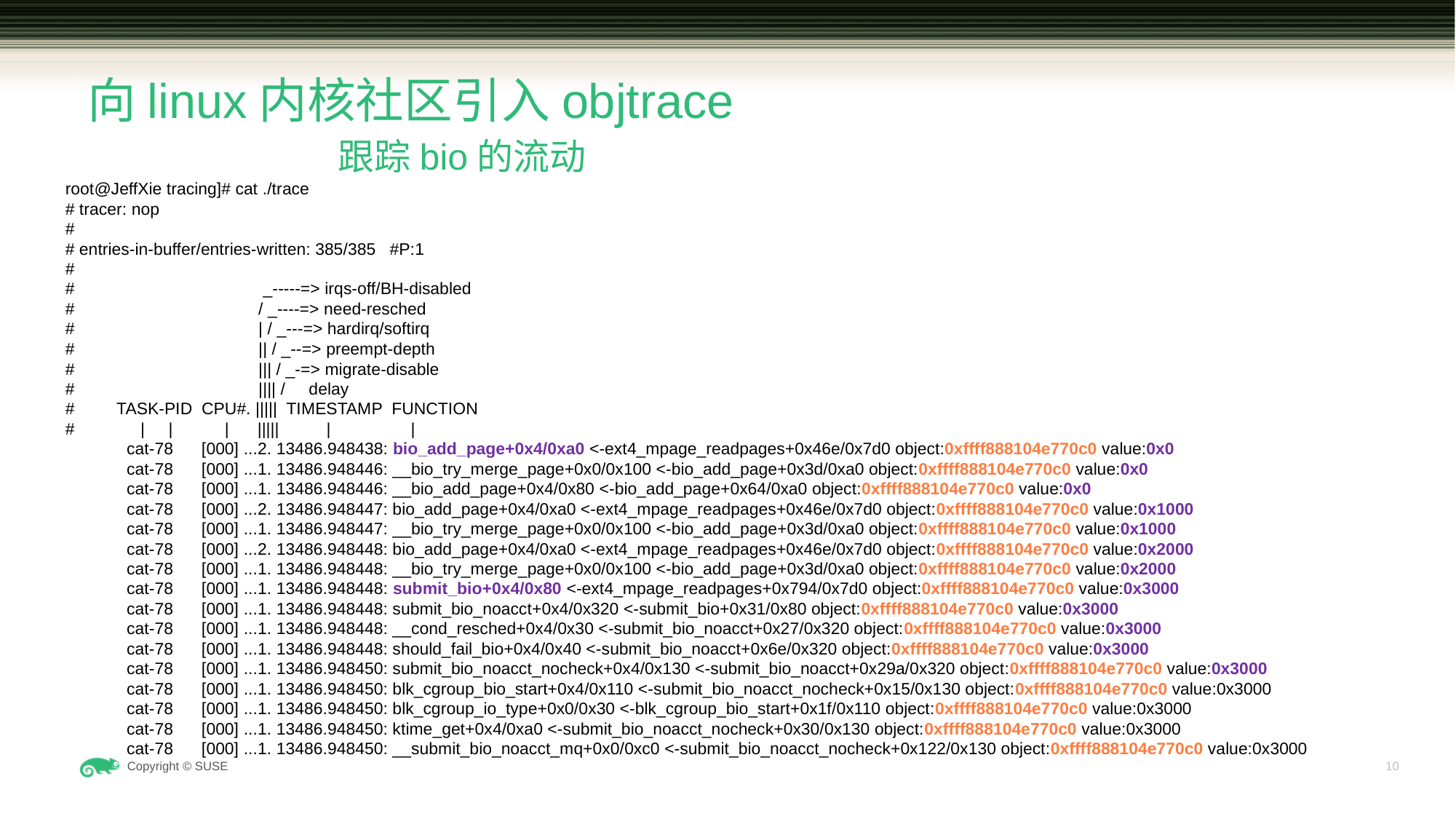

# 向linux内核社区引入objtrace
跟踪bio的流动
root@JeffXie tracing]# cat ./trace
# tracer: nop
#
# entries-in-buffer/entries-written: 385/385   #P:1
#
#                                        _-----=> irqs-off/BH-disabled
#                                       / _----=> need-resched
#                                       | / _---=> hardirq/softirq
#                                       || / _--=> preempt-depth
#                                       ||| / _-=> migrate-disable
#                                       |||| /     delay
#         TASK-PID  CPU#. |||||  TIMESTAMP  FUNCTION
#              |     |           |      |||||          |                 |
             cat-78      [000] ...2. 13486.948438: bio_add_page+0x4/0xa0 <-ext4_mpage_readpages+0x46e/0x7d0 object:0xffff888104e770c0 value:0x0
             cat-78      [000] ...1. 13486.948446: __bio_try_merge_page+0x0/0x100 <-bio_add_page+0x3d/0xa0 object:0xffff888104e770c0 value:0x0
             cat-78      [000] ...1. 13486.948446: __bio_add_page+0x4/0x80 <-bio_add_page+0x64/0xa0 object:0xffff888104e770c0 value:0x0
             cat-78      [000] ...2. 13486.948447: bio_add_page+0x4/0xa0 <-ext4_mpage_readpages+0x46e/0x7d0 object:0xffff888104e770c0 value:0x1000
             cat-78      [000] ...1. 13486.948447: __bio_try_merge_page+0x0/0x100 <-bio_add_page+0x3d/0xa0 object:0xffff888104e770c0 value:0x1000
             cat-78      [000] ...2. 13486.948448: bio_add_page+0x4/0xa0 <-ext4_mpage_readpages+0x46e/0x7d0 object:0xffff888104e770c0 value:0x2000
             cat-78      [000] ...1. 13486.948448: __bio_try_merge_page+0x0/0x100 <-bio_add_page+0x3d/0xa0 object:0xffff888104e770c0 value:0x2000
             cat-78      [000] ...1. 13486.948448: submit_bio+0x4/0x80 <-ext4_mpage_readpages+0x794/0x7d0 object:0xffff888104e770c0 value:0x3000
             cat-78      [000] ...1. 13486.948448: submit_bio_noacct+0x4/0x320 <-submit_bio+0x31/0x80 object:0xffff888104e770c0 value:0x3000
             cat-78      [000] ...1. 13486.948448: __cond_resched+0x4/0x30 <-submit_bio_noacct+0x27/0x320 object:0xffff888104e770c0 value:0x3000
             cat-78      [000] ...1. 13486.948448: should_fail_bio+0x4/0x40 <-submit_bio_noacct+0x6e/0x320 object:0xffff888104e770c0 value:0x3000
             cat-78      [000] ...1. 13486.948450: submit_bio_noacct_nocheck+0x4/0x130 <-submit_bio_noacct+0x29a/0x320 object:0xffff888104e770c0 value:0x3000
             cat-78      [000] ...1. 13486.948450: blk_cgroup_bio_start+0x4/0x110 <-submit_bio_noacct_nocheck+0x15/0x130 object:0xffff888104e770c0 value:0x3000
             cat-78      [000] ...1. 13486.948450: blk_cgroup_io_type+0x0/0x30 <-blk_cgroup_bio_start+0x1f/0x110 object:0xffff888104e770c0 value:0x3000
             cat-78      [000] ...1. 13486.948450: ktime_get+0x4/0xa0 <-submit_bio_noacct_nocheck+0x30/0x130 object:0xffff888104e770c0 value:0x3000
             cat-78      [000] ...1. 13486.948450: __submit_bio_noacct_mq+0x0/0xc0 <-submit_bio_noacct_nocheck+0x122/0x130 object:0xffff888104e770c0 value:0x3000

10